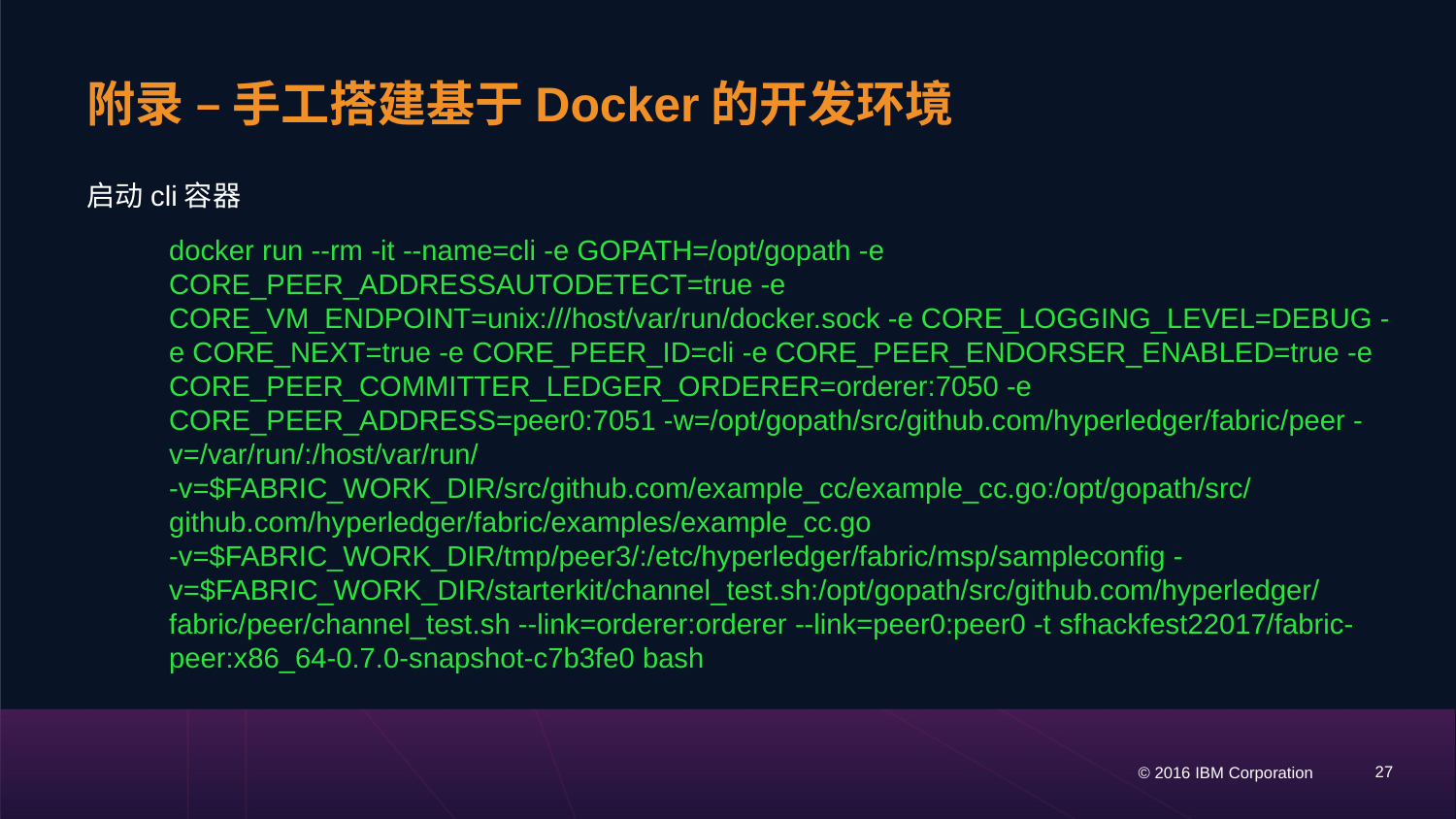

# 附录 – 手工搭建基于Docker的开发环境
启动cli容器
docker run --rm -it --name=cli -e GOPATH=/opt/gopath -e CORE_PEER_ADDRESSAUTODETECT=true -e CORE_VM_ENDPOINT=unix:///host/var/run/docker.sock -e CORE_LOGGING_LEVEL=DEBUG -e CORE_NEXT=true -e CORE_PEER_ID=cli -e CORE_PEER_ENDORSER_ENABLED=true -e CORE_PEER_COMMITTER_LEDGER_ORDERER=orderer:7050 -e CORE_PEER_ADDRESS=peer0:7051 -w=/opt/gopath/src/github.com/hyperledger/fabric/peer -v=/var/run/:/host/var/run/ -v=$FABRIC_WORK_DIR/src/github.com/example_cc/example_cc.go:/opt/gopath/src/github.com/hyperledger/fabric/examples/example_cc.go -v=$FABRIC_WORK_DIR/tmp/peer3/:/etc/hyperledger/fabric/msp/sampleconfig -v=$FABRIC_WORK_DIR/starterkit/channel_test.sh:/opt/gopath/src/github.com/hyperledger/fabric/peer/channel_test.sh --link=orderer:orderer --link=peer0:peer0 -t sfhackfest22017/fabric-peer:x86_64-0.7.0-snapshot-c7b3fe0 bash